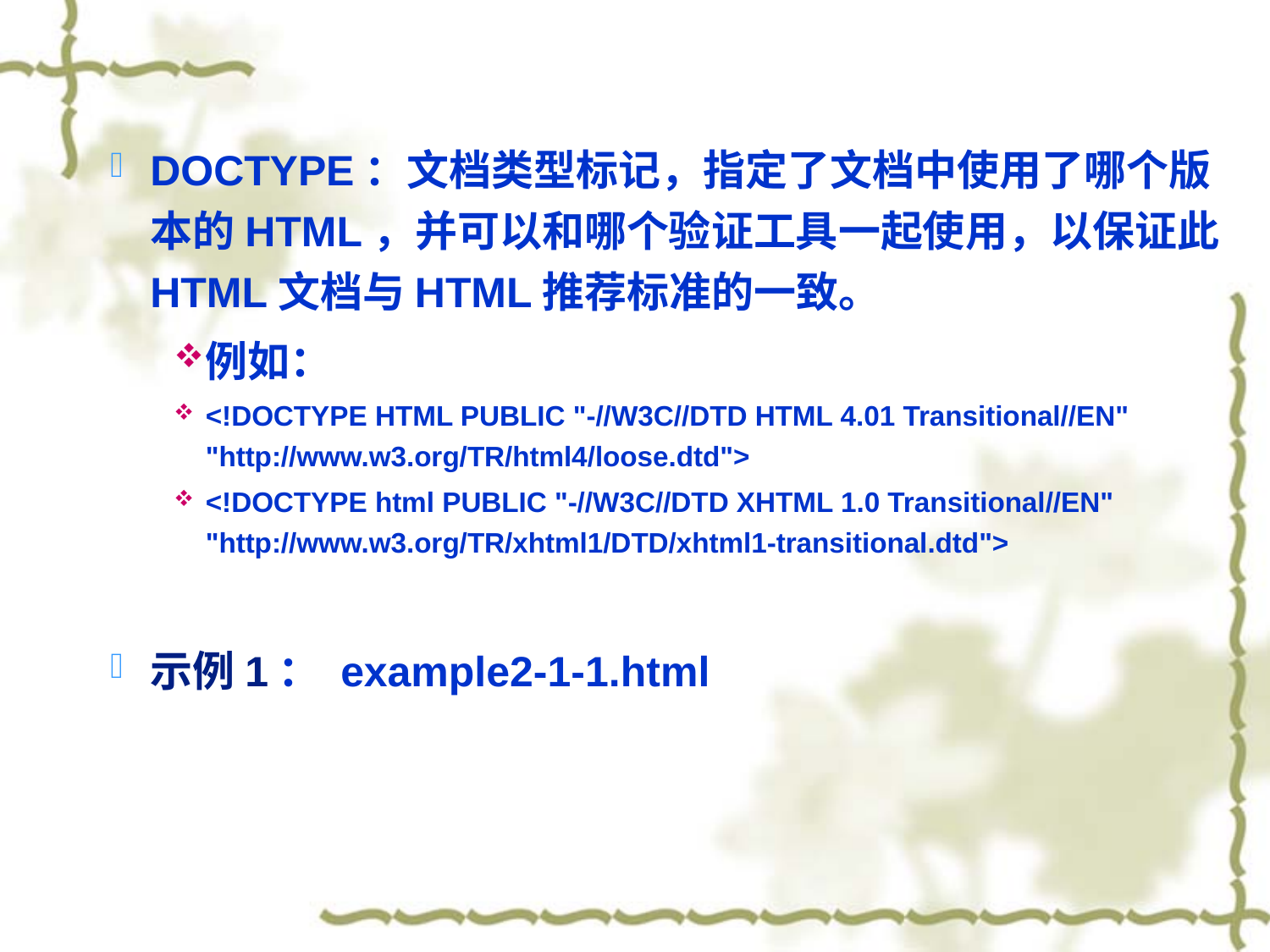

DOCTYPE：文档类型标记，指定了文档中使用了哪个版本的HTML，并可以和哪个验证工具一起使用，以保证此HTML文档与HTML推荐标准的一致。
例如：
<!DOCTYPE HTML PUBLIC "-//W3C//DTD HTML 4.01 Transitional//EN" "http://www.w3.org/TR/html4/loose.dtd">
<!DOCTYPE html PUBLIC "-//W3C//DTD XHTML 1.0 Transitional//EN" "http://www.w3.org/TR/xhtml1/DTD/xhtml1-transitional.dtd">

示例1： example2-1-1.html